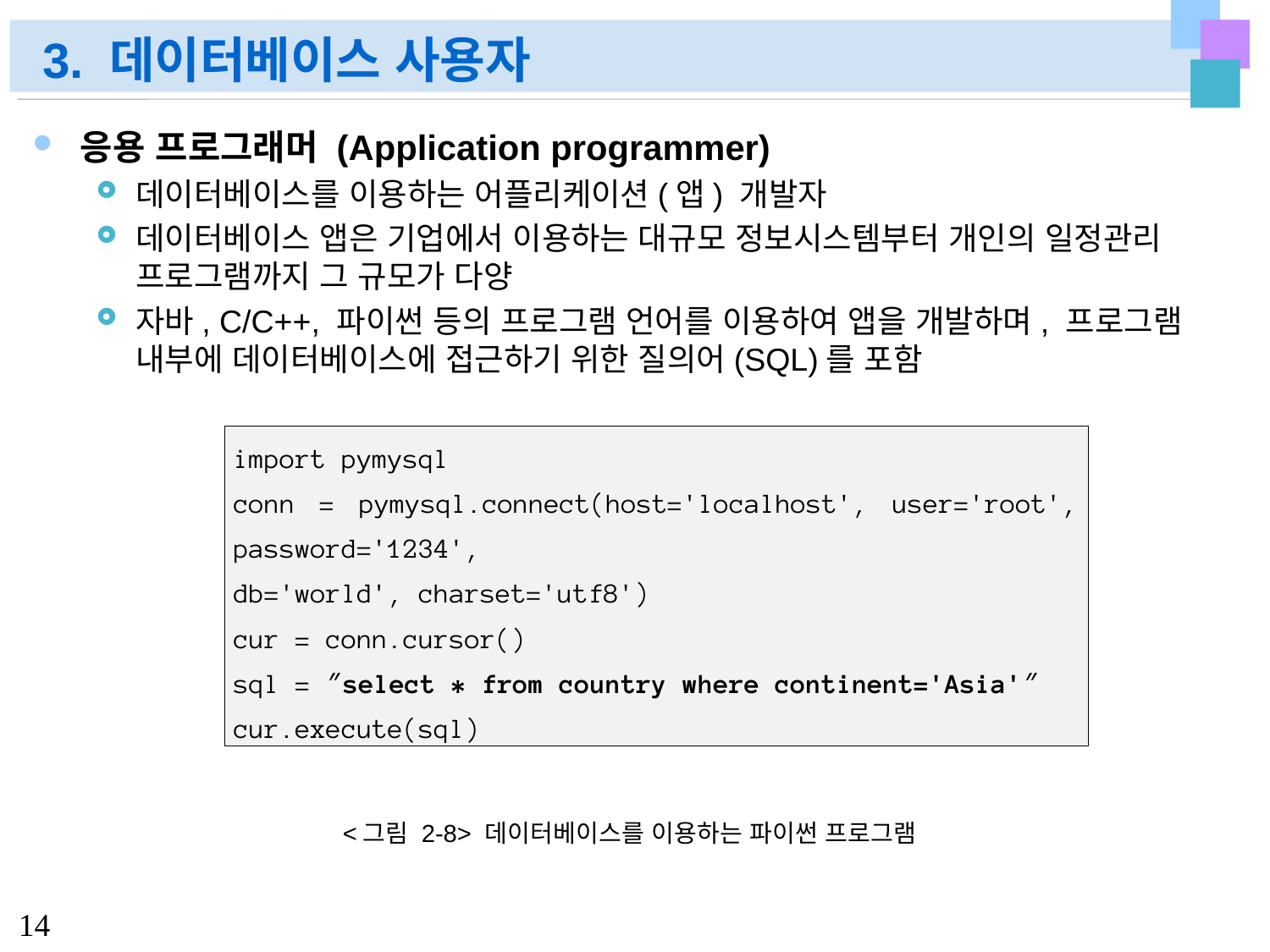

# 3. 데이터베이스 사용자
응용 프로그래머 (Application programmer)
데이터베이스를 이용하는 어플리케이션(앱) 개발자
데이터베이스 앱은 기업에서 이용하는 대규모 정보시스템부터 개인의 일정관리 프로그램까지 그 규모가 다양
자바, C/C++, 파이썬 등의 프로그램 언어를 이용하여 앱을 개발하며, 프로그램 내부에 데이터베이스에 접근하기 위한 질의어(SQL)를 포함

| import pymysql conn = pymysql.connect(host='localhost', user='root', password='1234', db='world', charset='utf8') cur = conn.cursor() sql = ″select \* from country where continent='Asia'″ cur.execute(sql) |
| --- |
<그림 2-8> 데이터베이스를 이용하는 파이썬 프로그램